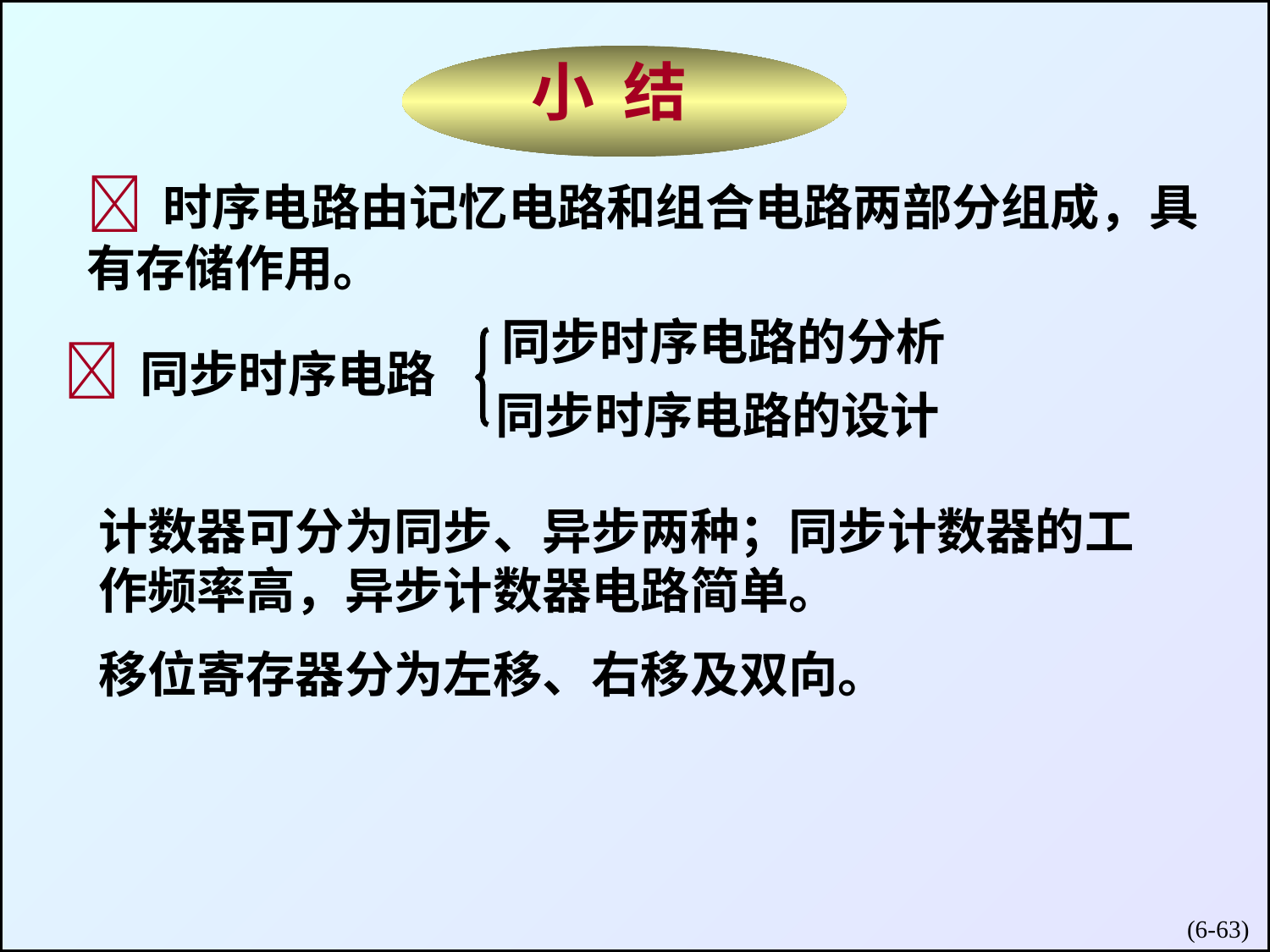

小  结
• 时序电路由记忆电路和组合电路两部分组成，具有存储作用。
同步时序电路的分析
• 同步时序电路

同步时序电路的设计
计数器可分为同步、异步两种；同步计数器的工作频率高，异步计数器电路简单。
移位寄存器分为左移、右移及双向。
(6-63)